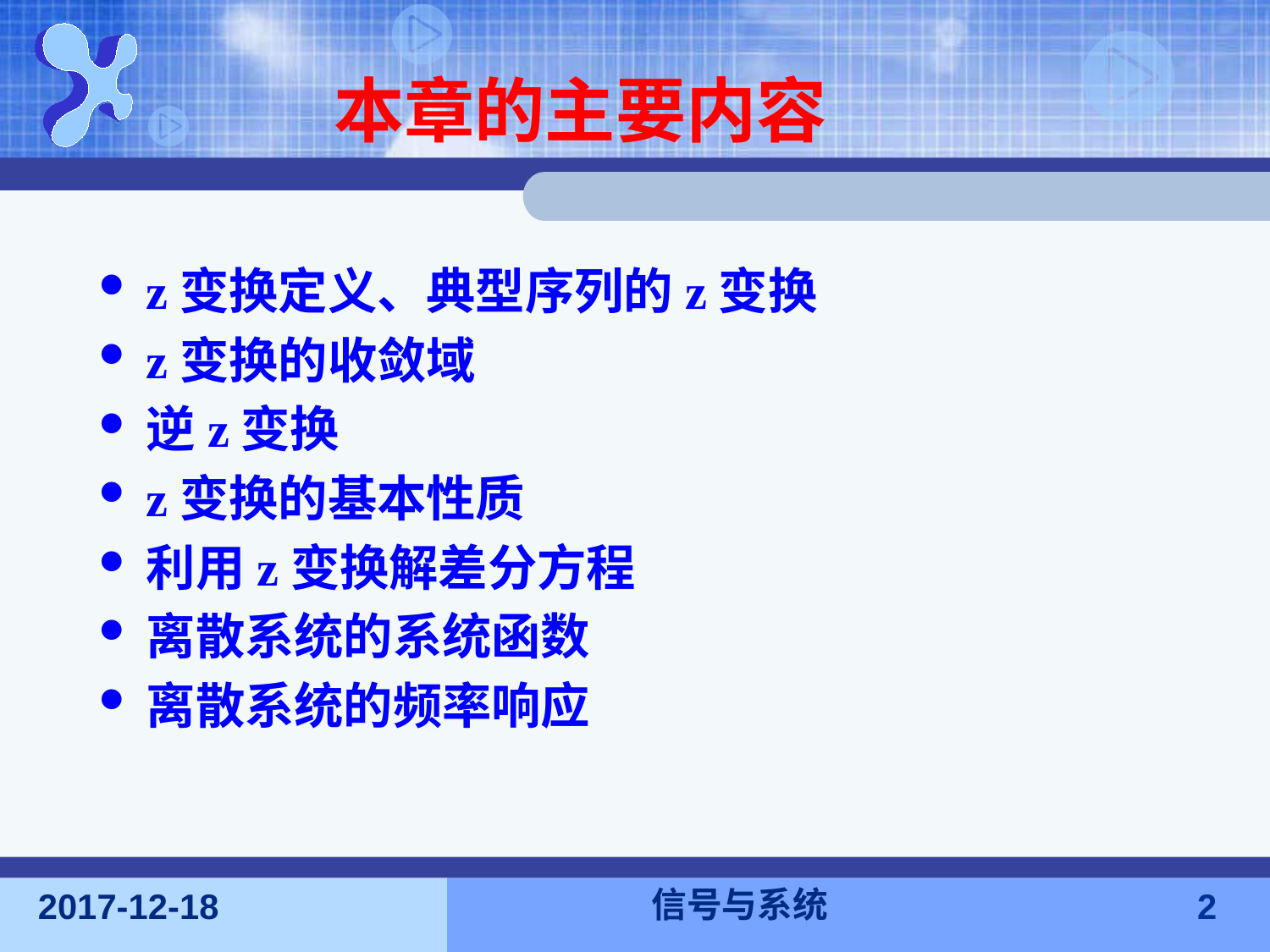

# 本章的主要内容
z变换定义、典型序列的z变换
z变换的收敛域
逆z变换
z变换的基本性质
利用z变换解差分方程
离散系统的系统函数
离散系统的频率响应
信号与系统
2017-12-18
2